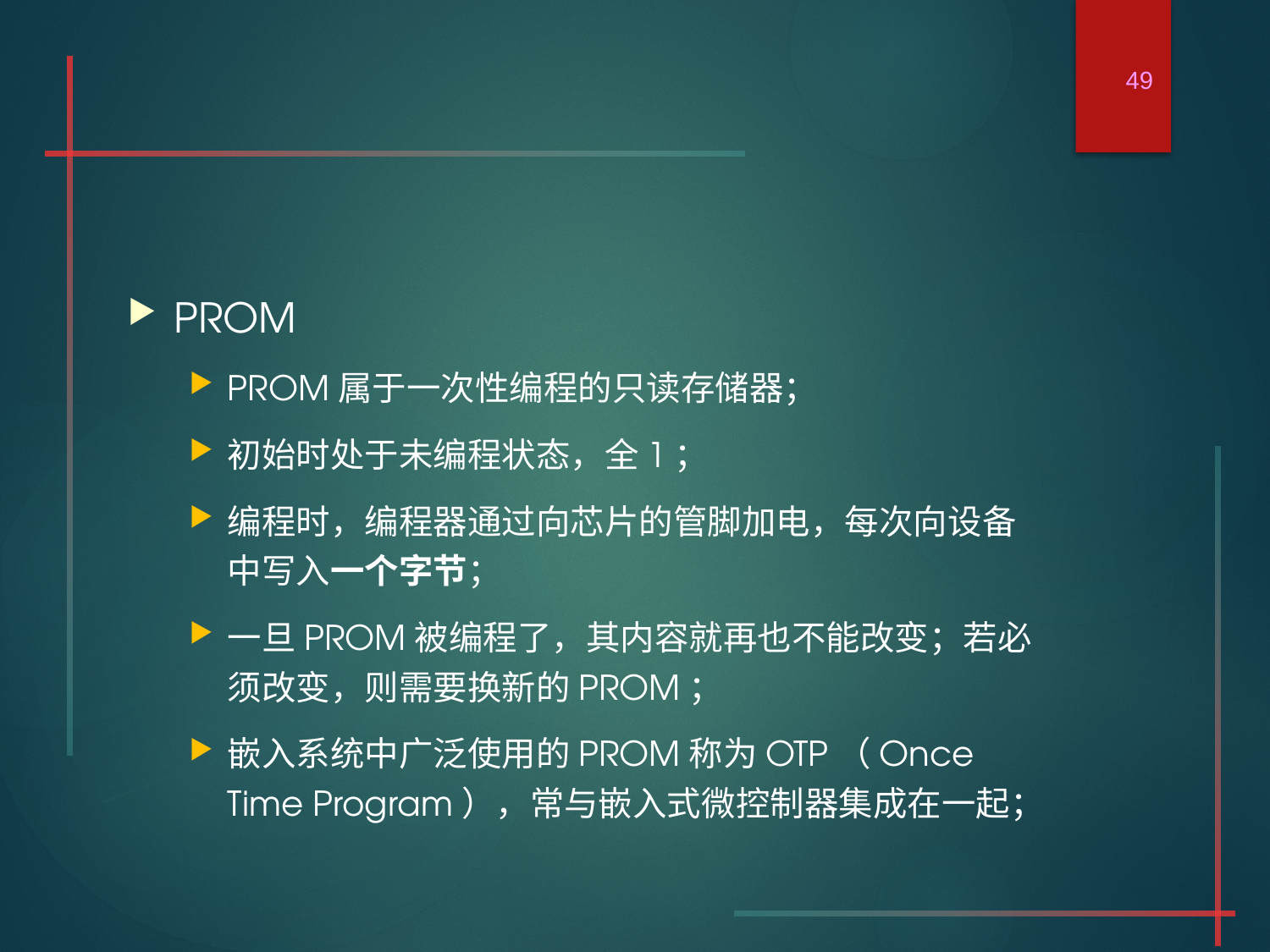

49
PROM
PROM属于一次性编程的只读存储器；
初始时处于未编程状态，全1；
编程时，编程器通过向芯片的管脚加电，每次向设备中写入一个字节；
一旦PROM被编程了，其内容就再也不能改变；若必须改变，则需要换新的PROM；
嵌入系统中广泛使用的PROM称为OTP（Once Time Program），常与嵌入式微控制器集成在一起；